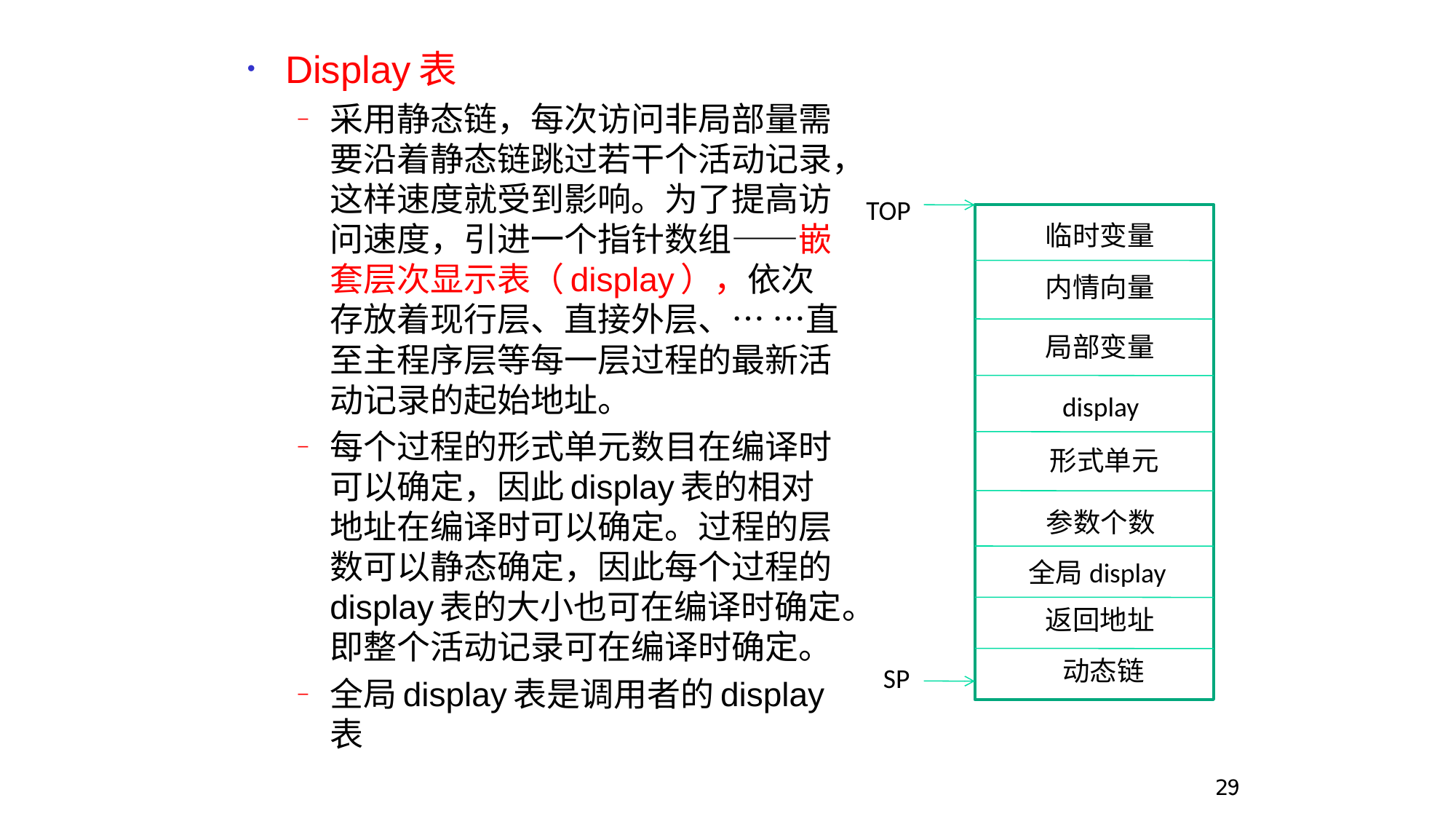

Display表
采用静态链，每次访问非局部量需要沿着静态链跳过若干个活动记录，这样速度就受到影响。为了提高访问速度，引进一个指针数组——嵌套层次显示表（display），依次存放着现行层、直接外层、… …直至主程序层等每一层过程的最新活动记录的起始地址。
每个过程的形式单元数目在编译时可以确定，因此display表的相对地址在编译时可以确定。过程的层数可以静态确定，因此每个过程的display表的大小也可在编译时确定。即整个活动记录可在编译时确定。
全局display表是调用者的display表
TOP

临时变量
内情向量
局部变量
display
形式单元
参数个数
全局display
返回地址
动态链
SP
29